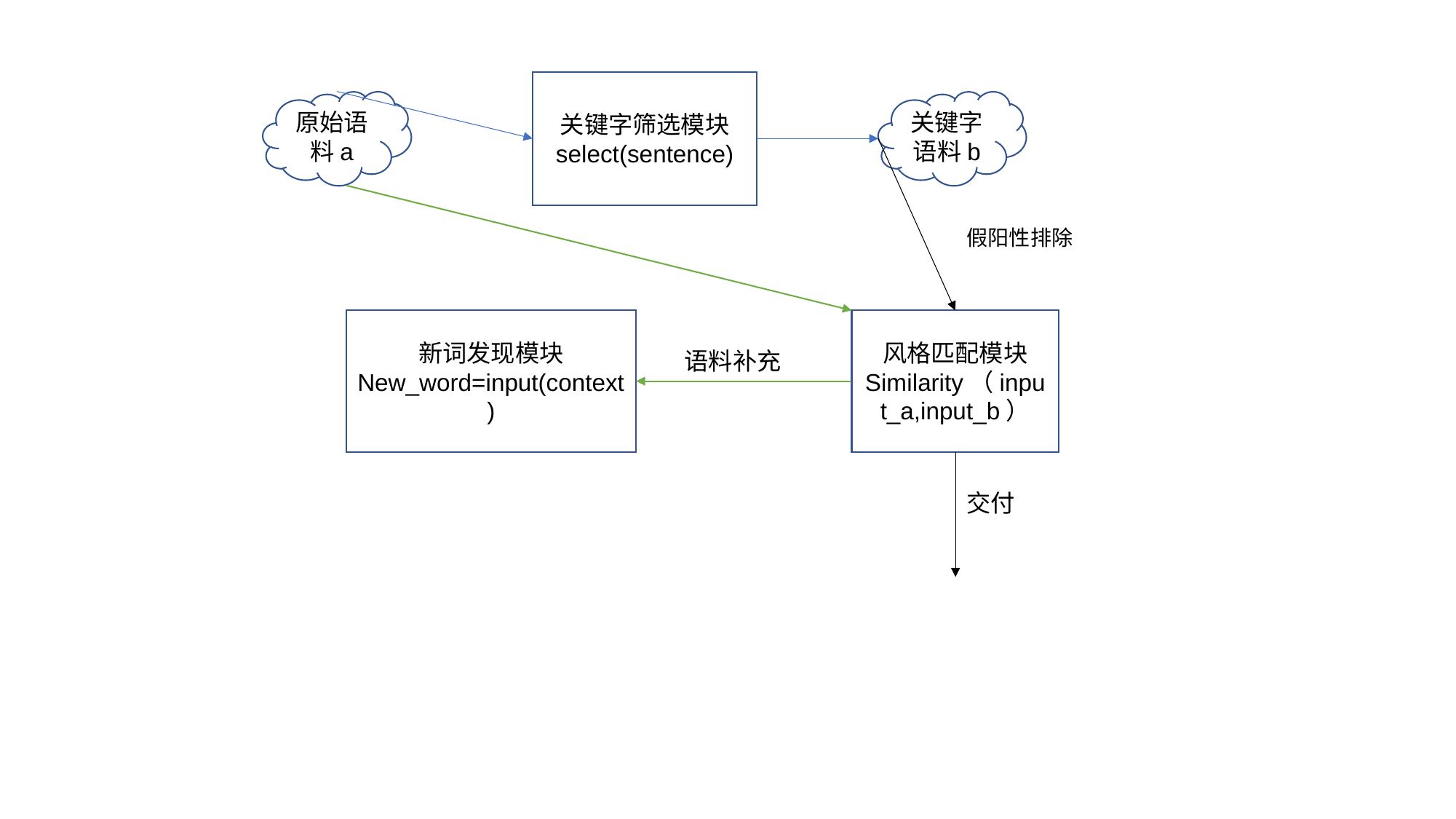

关键字筛选模块
select(sentence)
原始语料a
关键字语料b
假阳性排除
新词发现模块
New_word=input(context)
风格匹配模块
Similarity（input_a,input_b）
语料补充
交付